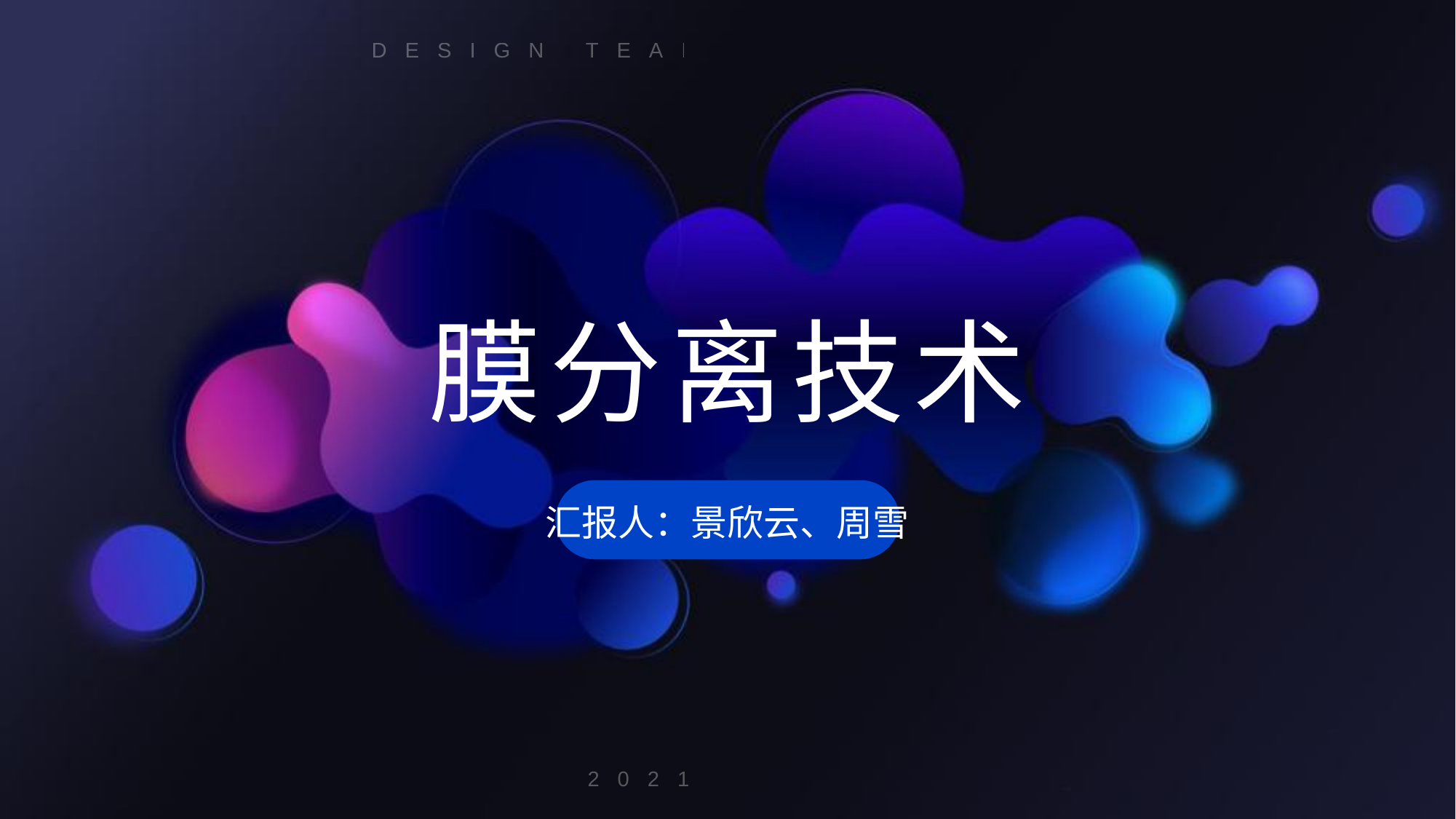

DESIGN TEAM WORK REPORT
# 膜分离技术

汇报人：景欣云、周雪
2021/XX/XX